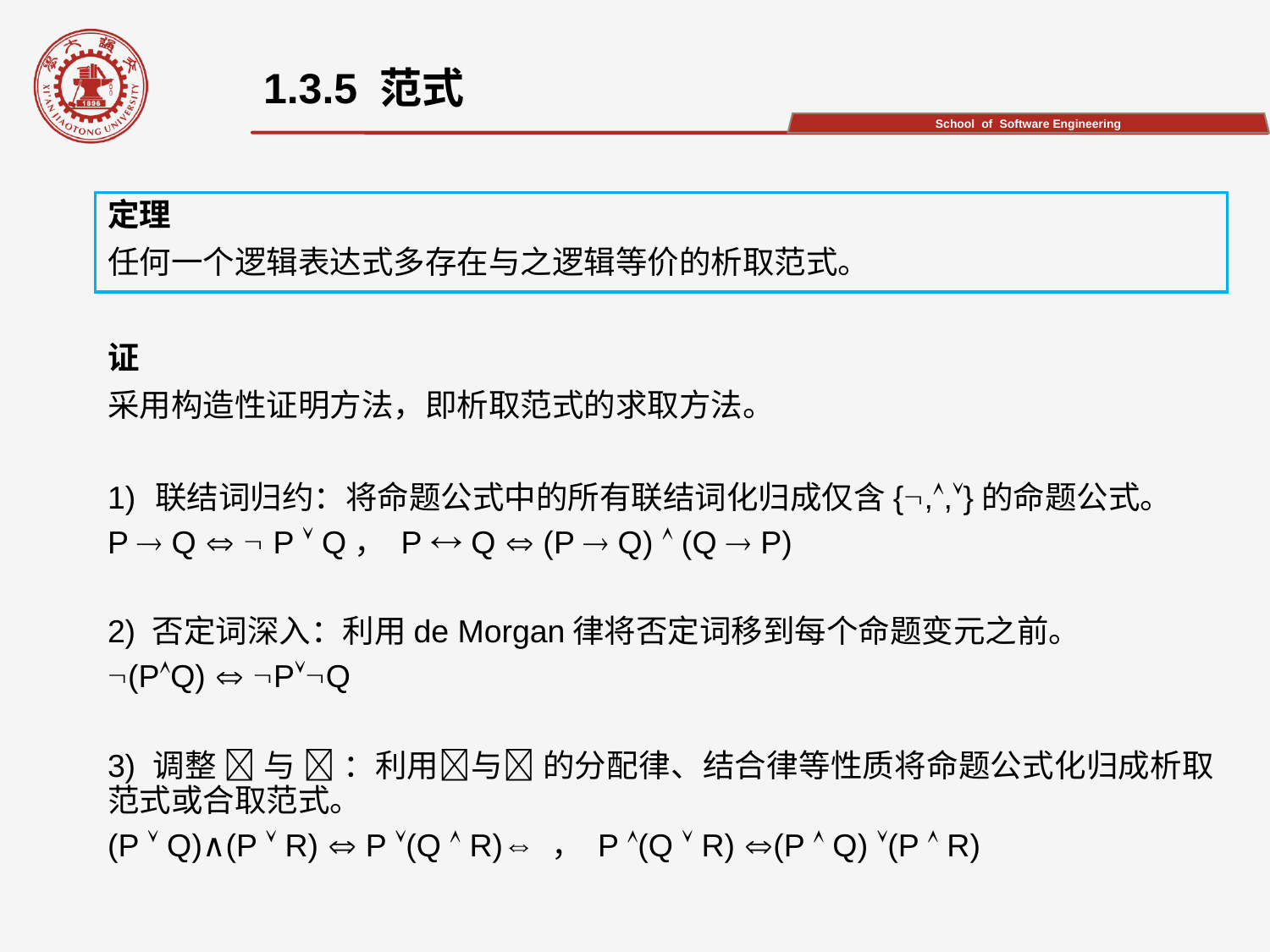

1.3.5 范式

定理
任何一个逻辑表达式多存在与之逻辑等价的析取范式。

证
采用构造性证明方法，即析取范式的求取方法。

联结词归约：将命题公式中的所有联结词化归成仅含{¬,∧,∨}的命题公式。
P → Q ⇔ ¬ P ∨ Q， P ↔ Q ⇔ (P → Q) ∧ (Q → P)

2) 否定词深入：利用de Morgan律将否定词移到每个命题变元之前。
¬(P∧Q) ⇔ ¬P∨¬Q

3) 调整 ∧ 与 ∨ ：利用∧与∨ 的分配律、结合律等性质将命题公式化归成析取范式或合取范式。
(P ∨ Q)∧(P ∨ R) ⇔ P ∨(Q ∧ R)⇔ ， P ∧(Q ∨ R) ⇔(P ∧ Q) ∨(P ∧ R)